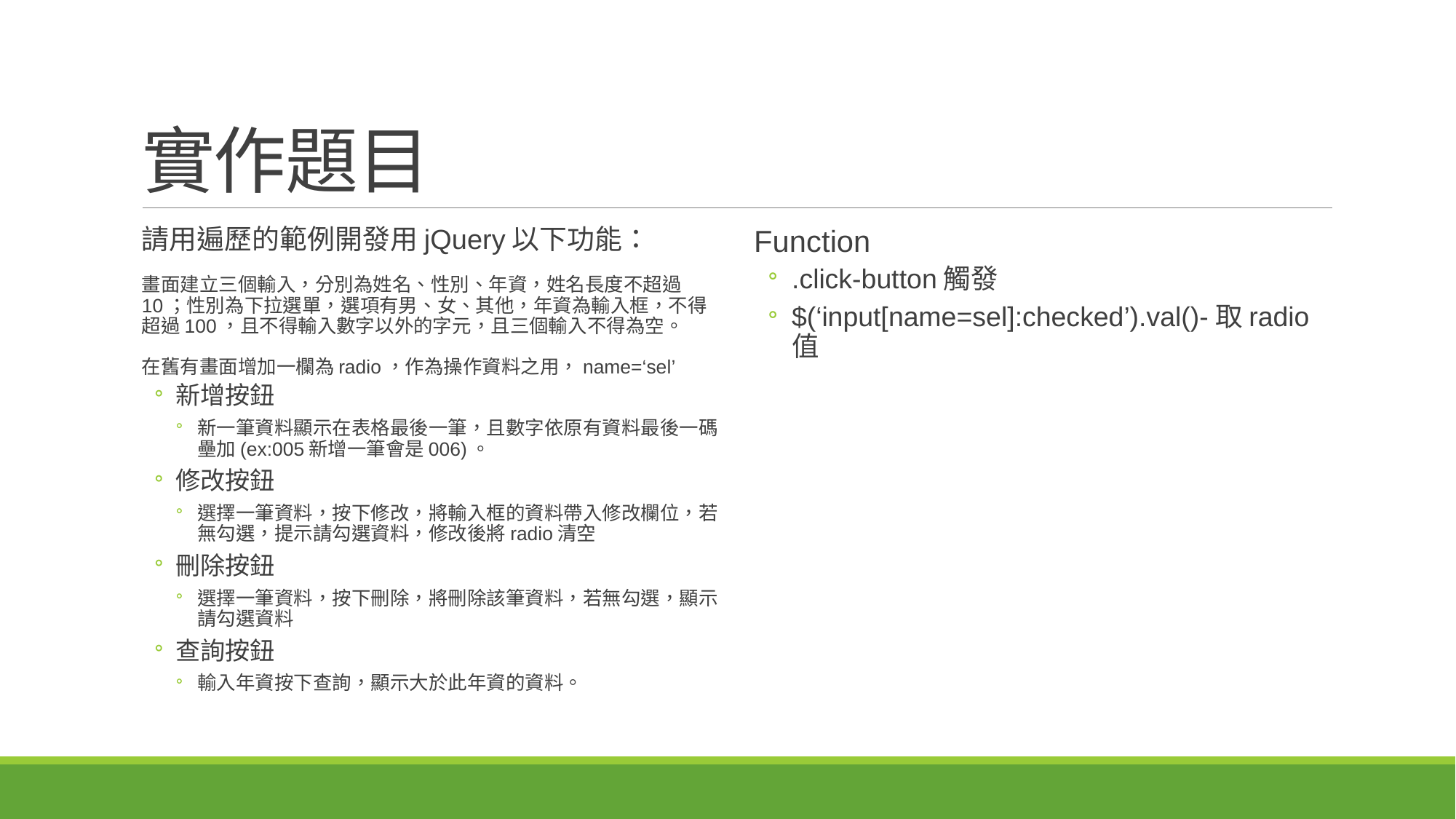

# 實作題目
請用遍歷的範例開發用jQuery以下功能：
畫面建立三個輸入，分別為姓名、性別、年資，姓名長度不超過10；性別為下拉選單，選項有男、女、其他，年資為輸入框，不得超過100，且不得輸入數字以外的字元，且三個輸入不得為空。
在舊有畫面增加一欄為radio，作為操作資料之用，name=‘sel’
新增按鈕
新一筆資料顯示在表格最後一筆，且數字依原有資料最後一碼壘加(ex:005新增一筆會是006)。
修改按鈕
選擇一筆資料，按下修改，將輸入框的資料帶入修改欄位，若無勾選，提示請勾選資料，修改後將radio清空
刪除按鈕
選擇一筆資料，按下刪除，將刪除該筆資料，若無勾選，顯示請勾選資料
查詢按鈕
輸入年資按下查詢，顯示大於此年資的資料。
Function
.click-button觸發
$(‘input[name=sel]:checked’).val()-取radio值